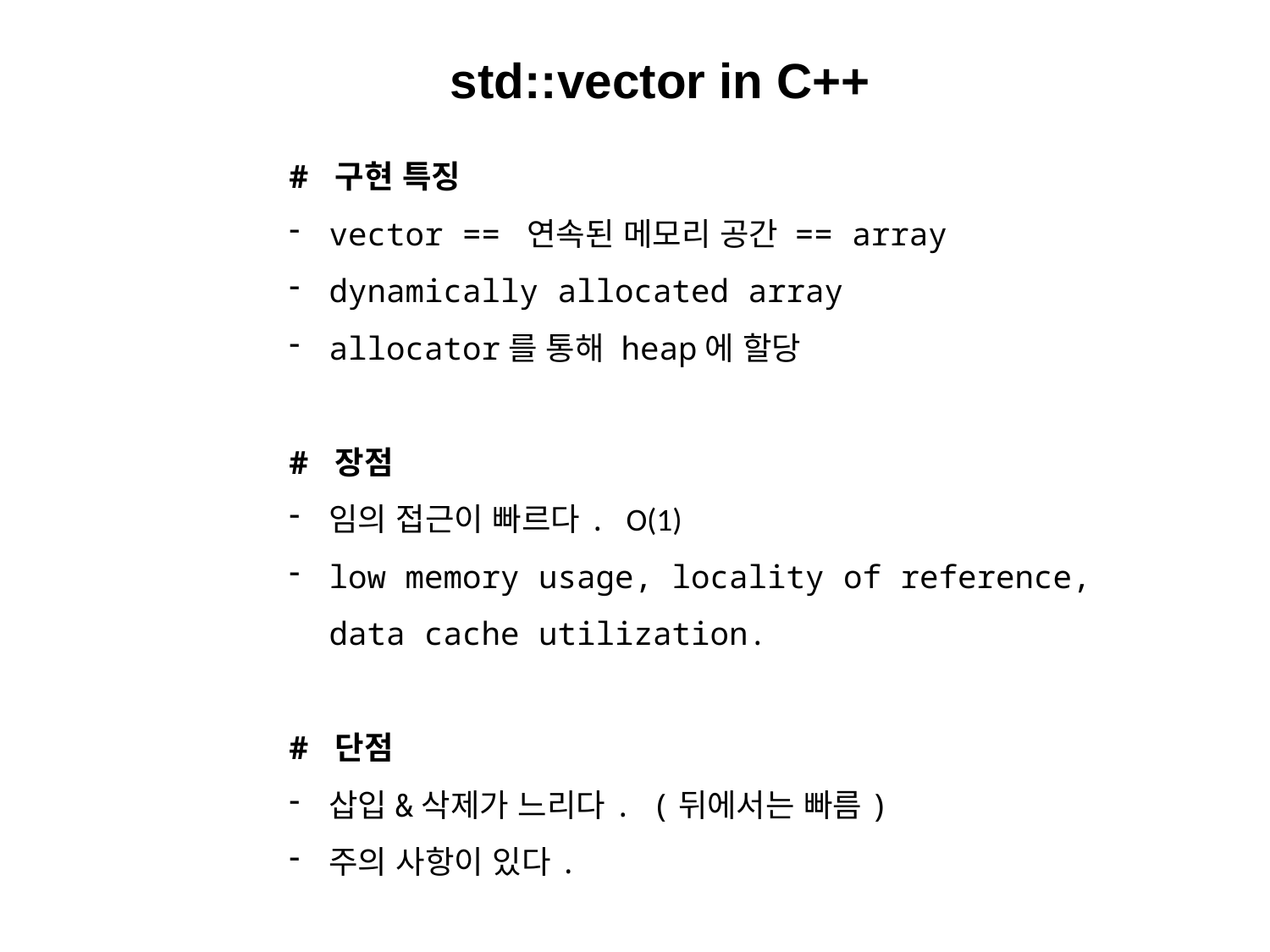

std::vector in C++
# 구현 특징
vector == 연속된 메모리 공간 == array
dynamically allocated array
allocator를 통해 heap에 할당

# 장점
임의 접근이 빠르다. O(1)
low memory usage, locality of reference,
data cache utilization.

# 단점
삽입&삭제가 느리다. (뒤에서는 빠름)
주의 사항이 있다.